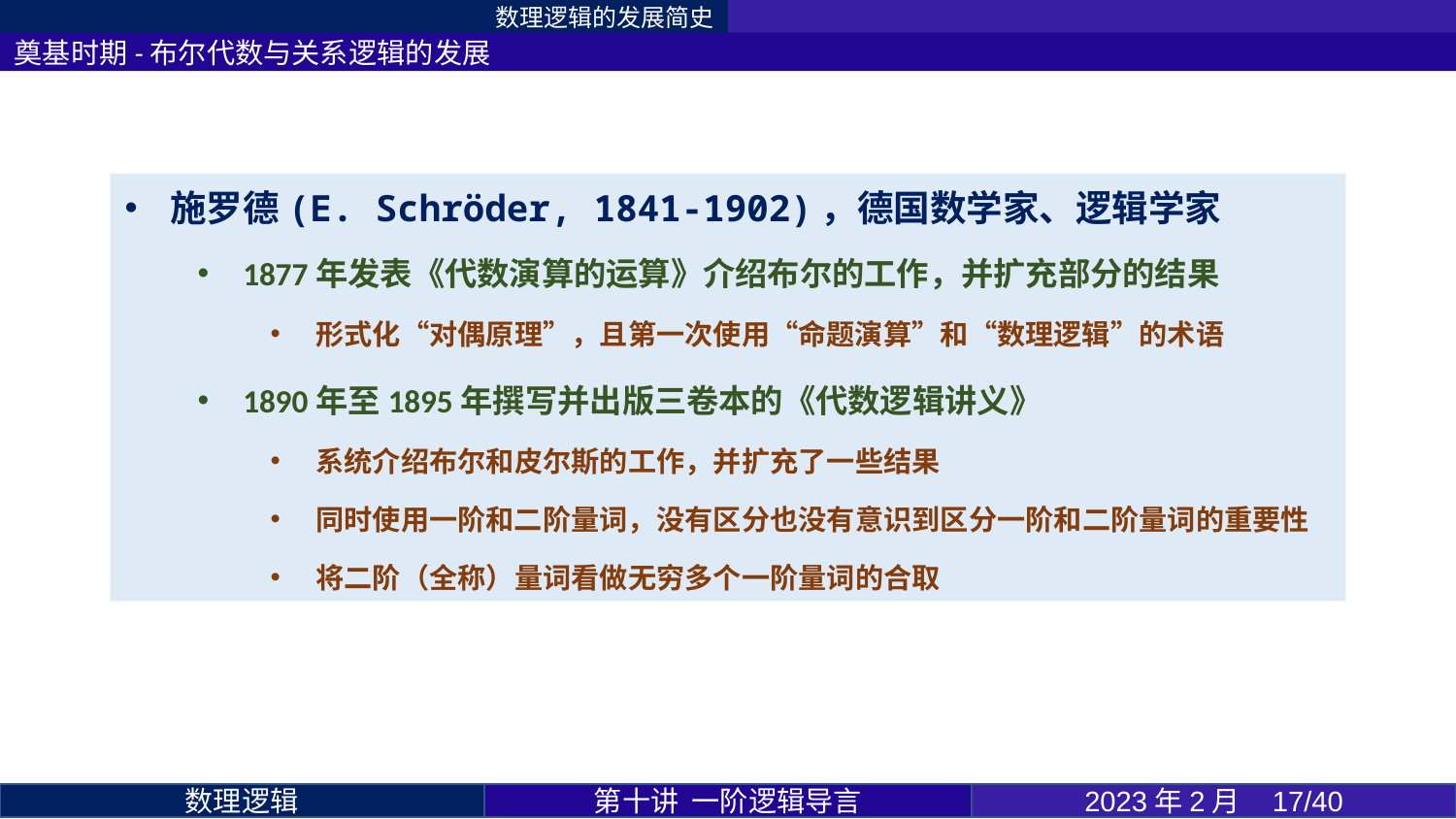

数理逻辑的发展简史
奠基时期-布尔代数与关系逻辑的发展
施罗德(E. Schröder, 1841-1902)，德国数学家、逻辑学家
1877年发表《代数演算的运算》介绍布尔的工作，并扩充部分的结果
形式化“对偶原理”，且第一次使用“命题演算”和“数理逻辑”的术语
1890年至1895年撰写并出版三卷本的《代数逻辑讲义》
系统介绍布尔和皮尔斯的工作，并扩充了一些结果
同时使用一阶和二阶量词，没有区分也没有意识到区分一阶和二阶量词的重要性
将二阶（全称）量词看做无穷多个一阶量词的合取
第十讲  一阶逻辑导言
2023年2月    17/40
数理逻辑